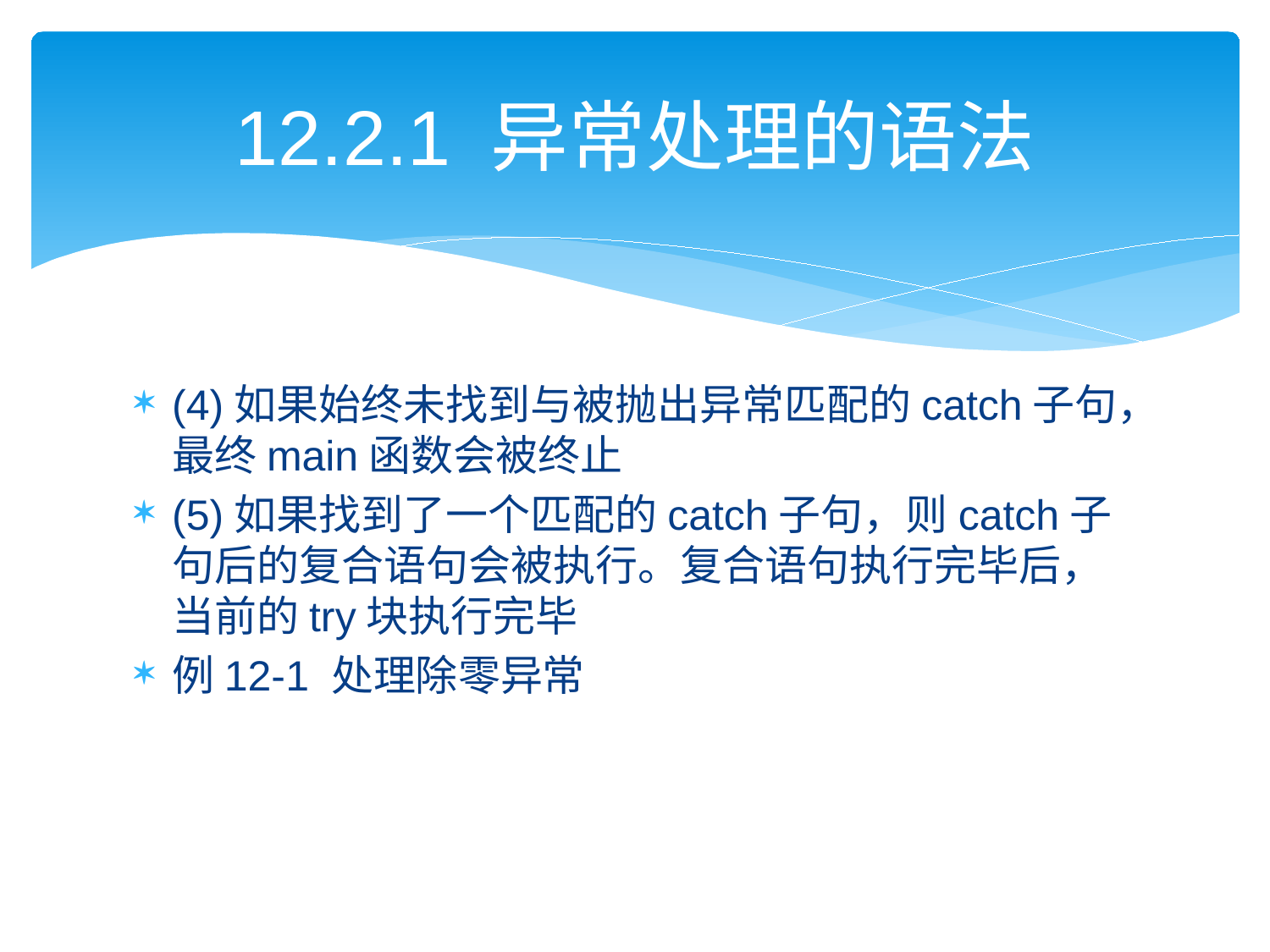

# 12.2.1 异常处理的语法
(4)如果始终未找到与被抛出异常匹配的catch子句，最终main函数会被终止
(5)如果找到了一个匹配的catch子句，则catch子句后的复合语句会被执行。复合语句执行完毕后，当前的try块执行完毕
例12-1 处理除零异常